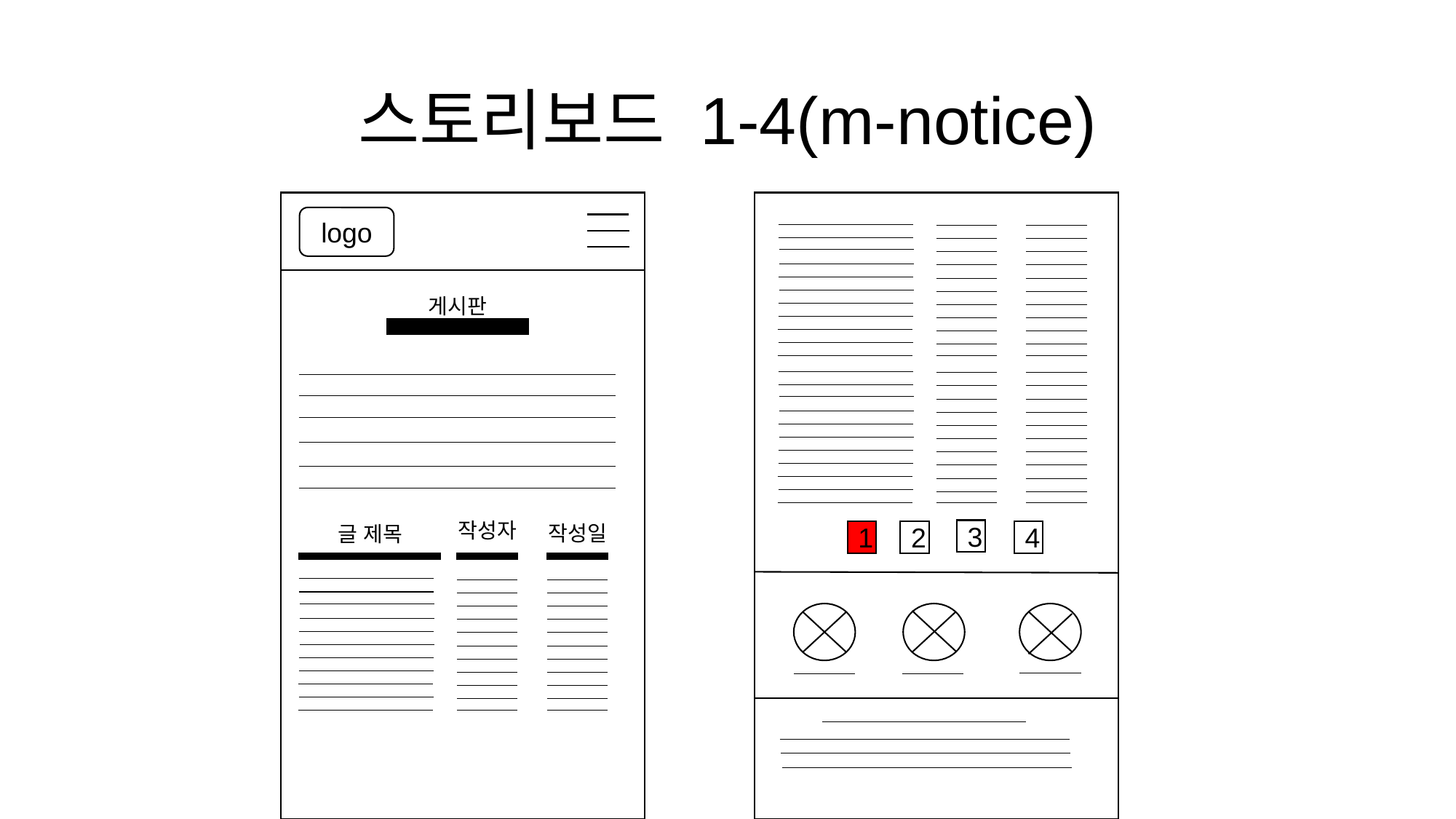

# 스토리보드 1-4(m-notice)

logo
게시판

작성자
작성일
글 제목
3
1
2
4